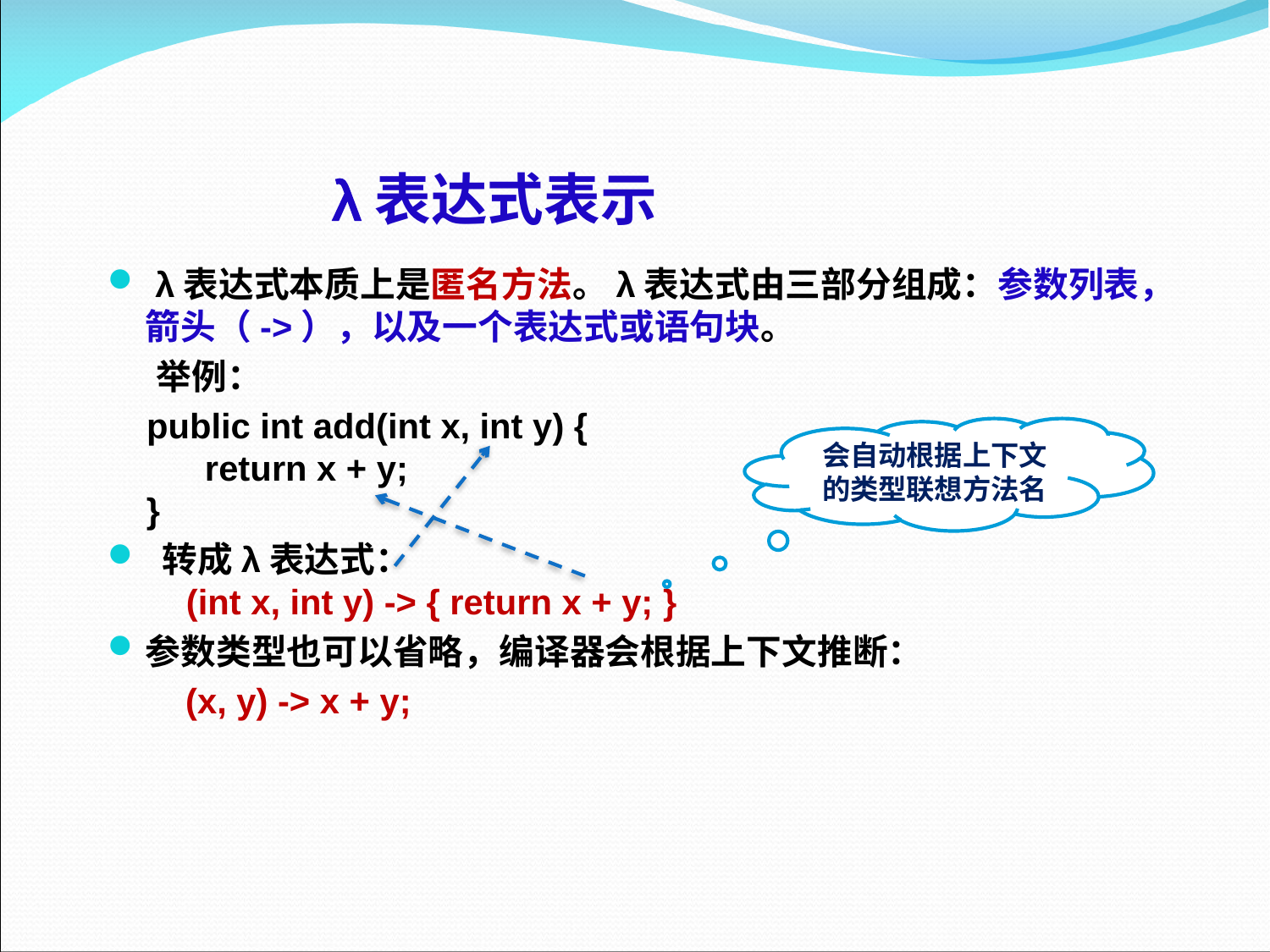

# λ表达式表示
 λ表达式本质上是匿名方法。λ表达式由三部分组成：参数列表，箭头（->），以及一个表达式或语句块。
     举例：
    public int add(int x, int y) {
          return x + y;
    }
 转成λ表达式：   
    (int x, int y) -> { return x + y; }
参数类型也可以省略，编译器会根据上下文推断：
        (x, y) -> x + y;
会自动根据上下文的类型联想方法名